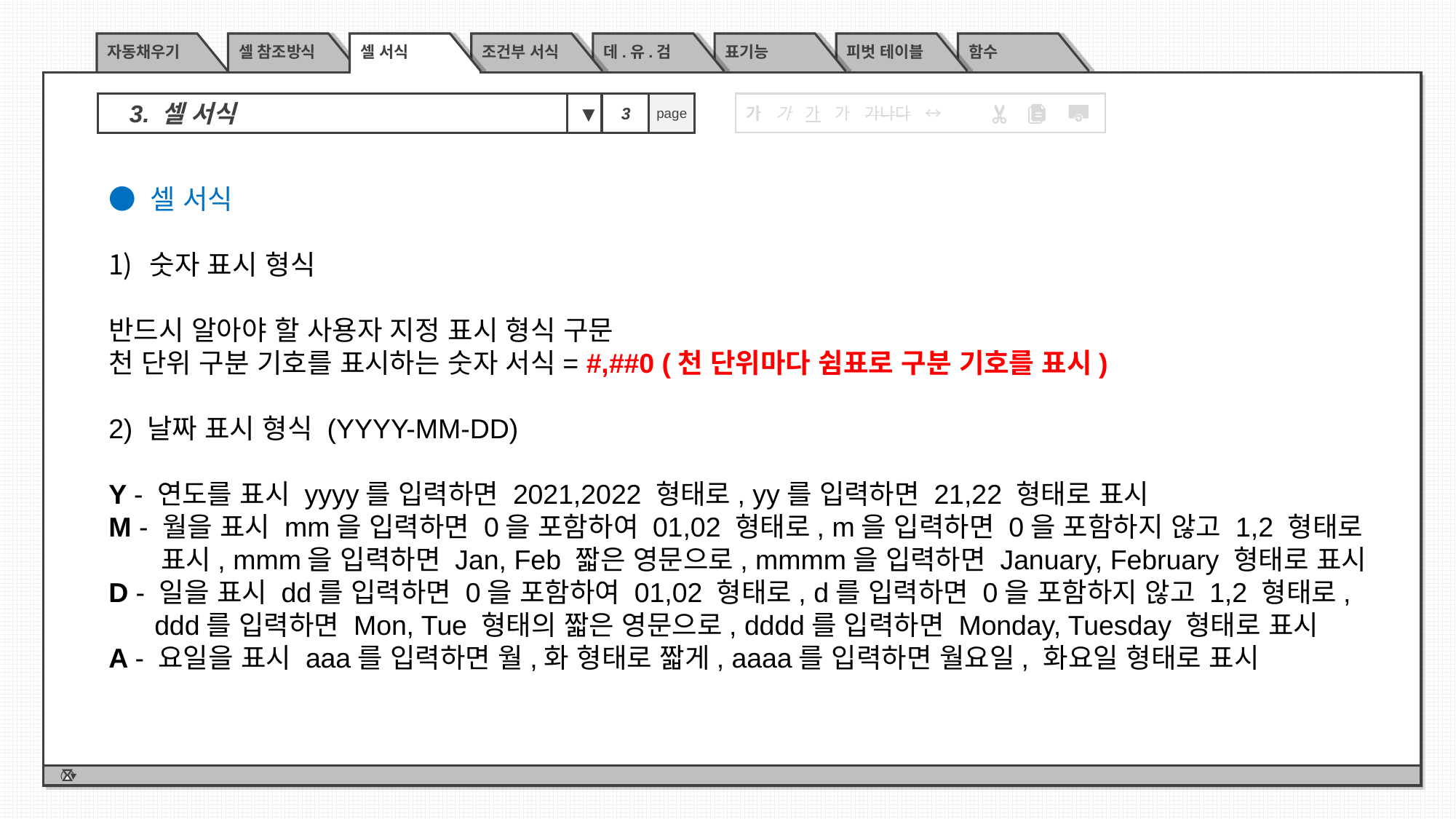

자동채우기
셀 참조방식
셀 서식
조건부 서식
데.유.검
표기능
피벗 테이블
함수

3. 셀 서식
▼
3
page
가   가   가   가   가나다   ↔

● 셀 서식

숫자 표시 형식

반드시 알아야 할 사용자 지정 표시 형식 구문
천 단위 구분 기호를 표시하는 숫자 서식= #,##0 (천 단위마다 쉼표로 구분 기호를 표시)

2) 날짜 표시 형식 (YYYY-MM-DD)

Y - 연도를 표시 yyyy를 입력하면 2021,2022 형태로, yy를 입력하면 21,22 형태로 표시
M - 월을 표시 mm을 입력하면 0을 포함하여 01,02 형태로, m을 입력하면 0을 포함하지 않고 1,2 형태로
      표시, mmm을 입력하면 Jan, Feb 짧은 영문으로, mmmm을 입력하면 January, February 형태로 표시
D - 일을 표시 dd를 입력하면 0을 포함하여 01,02 형태로, d를 입력하면 0을 포함하지 않고 1,2 형태로,
      ddd를 입력하면 Mon, Tue 형태의 짧은 영문으로, dddd를 입력하면 Monday, Tuesday 형태로 표시
A - 요일을 표시 aaa를 입력하면 월,화 형태로 짧게, aaaa를 입력하면 월요일, 화요일 형태로 표시